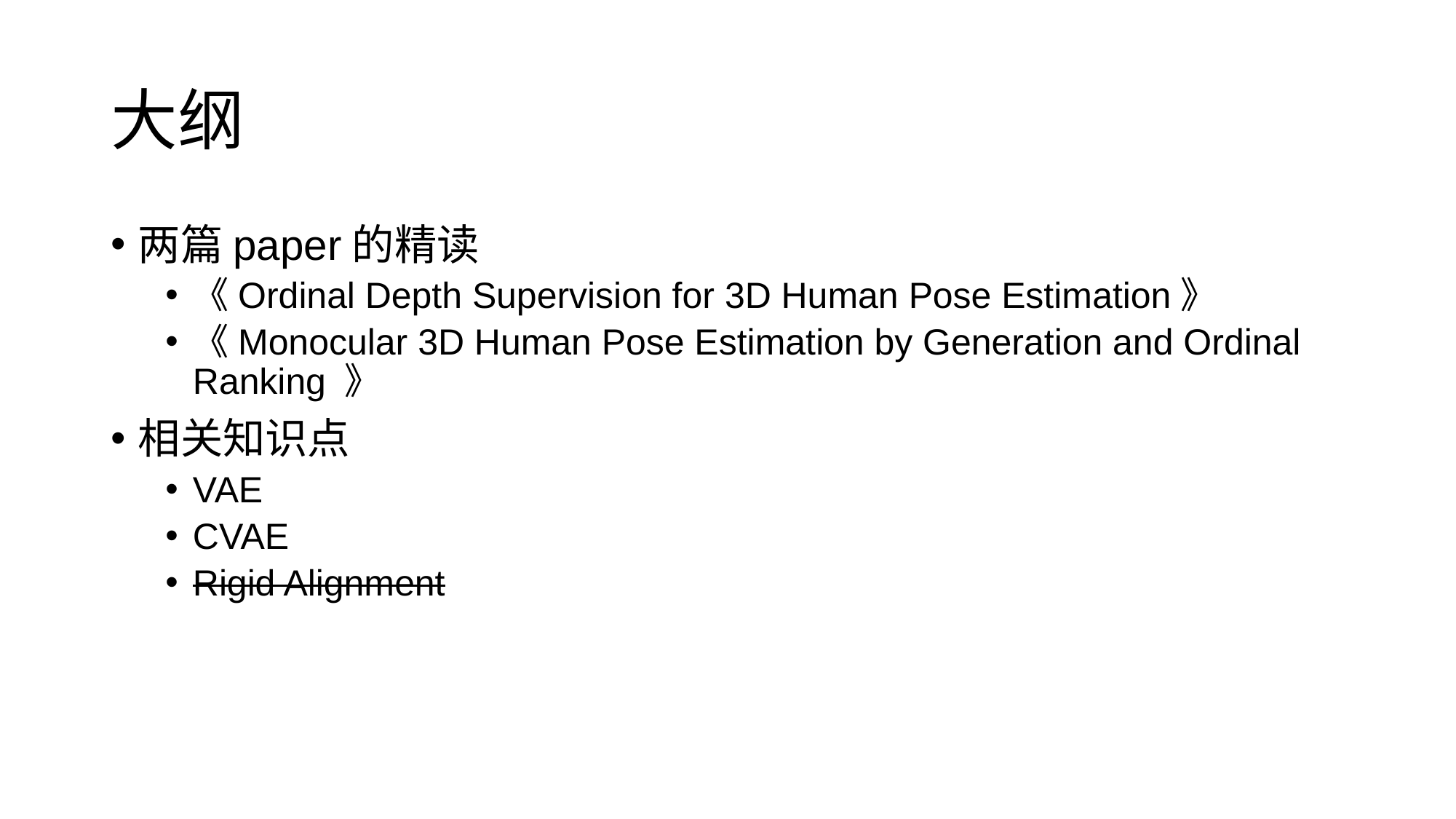

# 大纲
两篇paper的精读
《Ordinal Depth Supervision for 3D Human Pose Estimation》
《Monocular 3D Human Pose Estimation by Generation and Ordinal Ranking 》
相关知识点
VAE
CVAE
Rigid Alignment